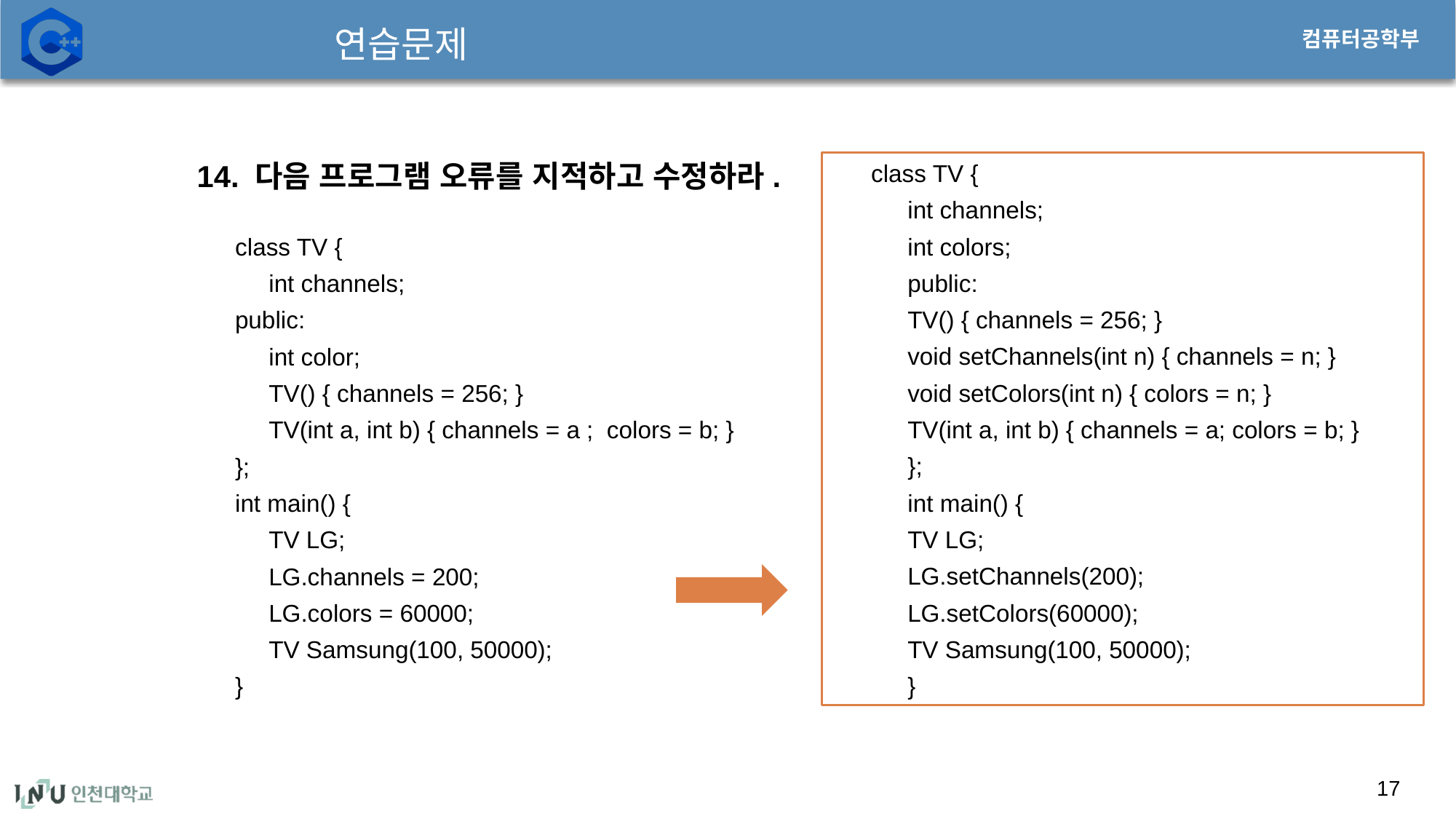

# 연습문제
14. 다음 프로그램 오류를 지적하고 수정하라.

class TV {
     int channels;
public:
     int color;
     TV() { channels = 256; }
     TV(int a, int b) { channels = a ;  colors = b; }
};
int main() {
     TV LG;
     LG.channels = 200;
     LG.colors = 60000;
     TV Samsung(100, 50000);
}

class TV {
int channels;
int colors;
public:
TV() { channels = 256; }
void setChannels(int n) { channels = n; }
void setColors(int n) { colors = n; }
TV(int a, int b) { channels = a; colors = b; }
};
int main() {
TV LG;
LG.setChannels(200);
LG.setColors(60000);
TV Samsung(100, 50000);
}